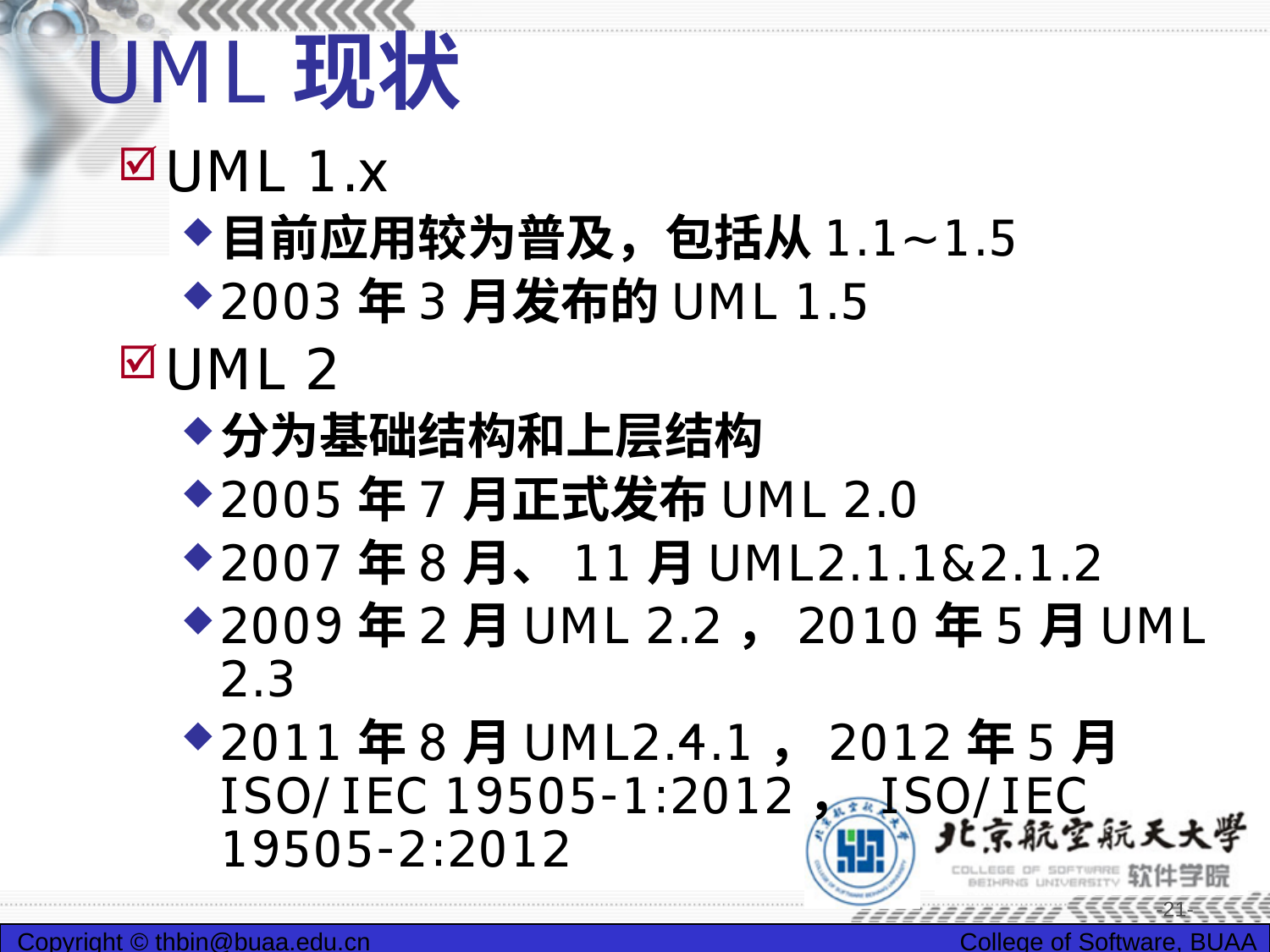

# UML现状
UML 1.x
目前应用较为普及，包括从1.1~1.5
2003年3月发布的UML 1.5
UML 2
分为基础结构和上层结构
2005年7月正式发布UML 2.0
2007年8月、11月UML2.1.1&2.1.2
2009年2月UML 2.2，2010年5月UML 2.3
2011年8月UML2.4.1，2012年5月ISO/IEC 19505-1:2012， ISO/IEC 19505-2:2012
-21-